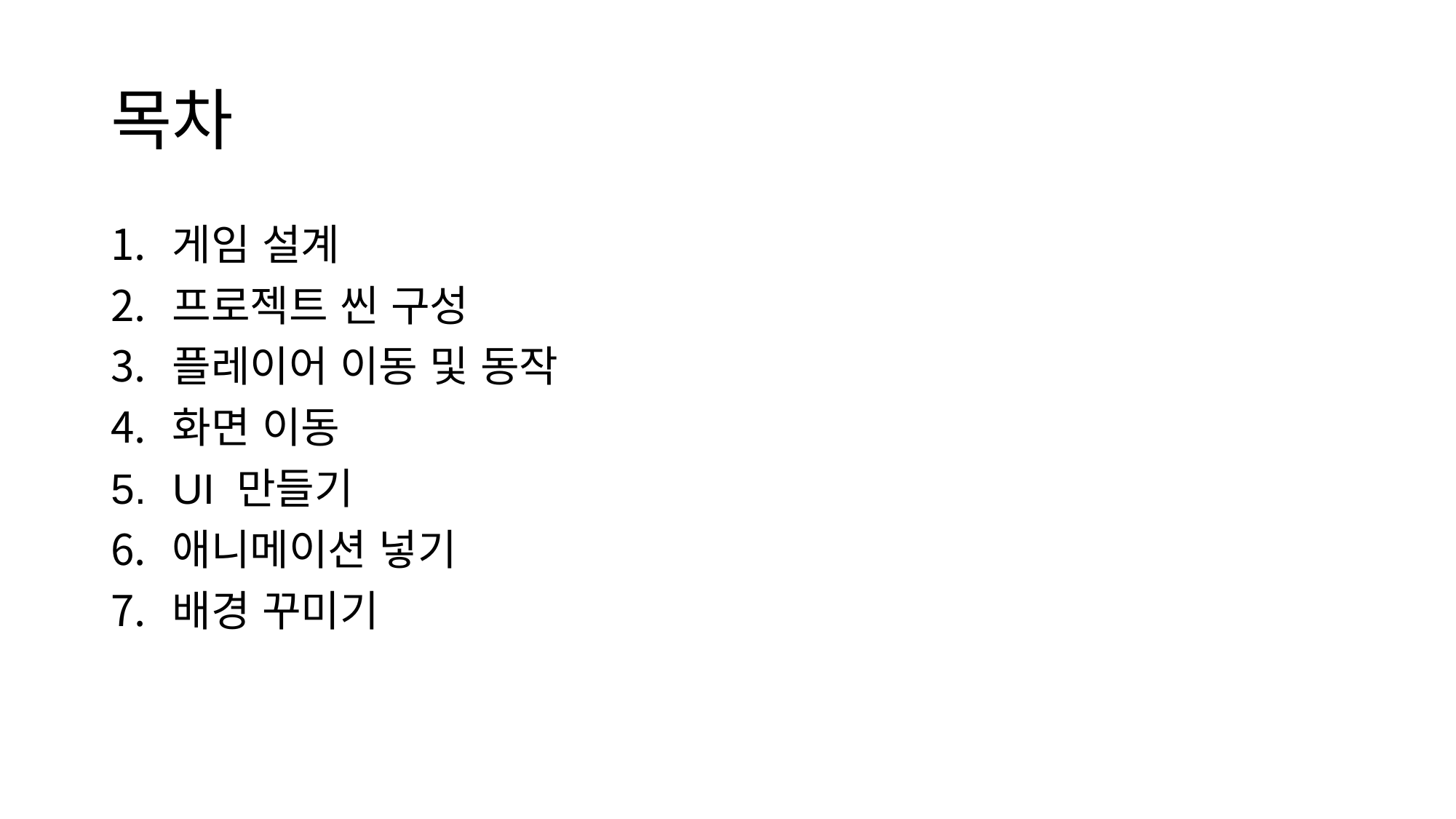

# 목차
게임 설계
프로젝트 씬 구성
플레이어 이동 및 동작
화면 이동
UI 만들기
애니메이션 넣기
배경 꾸미기